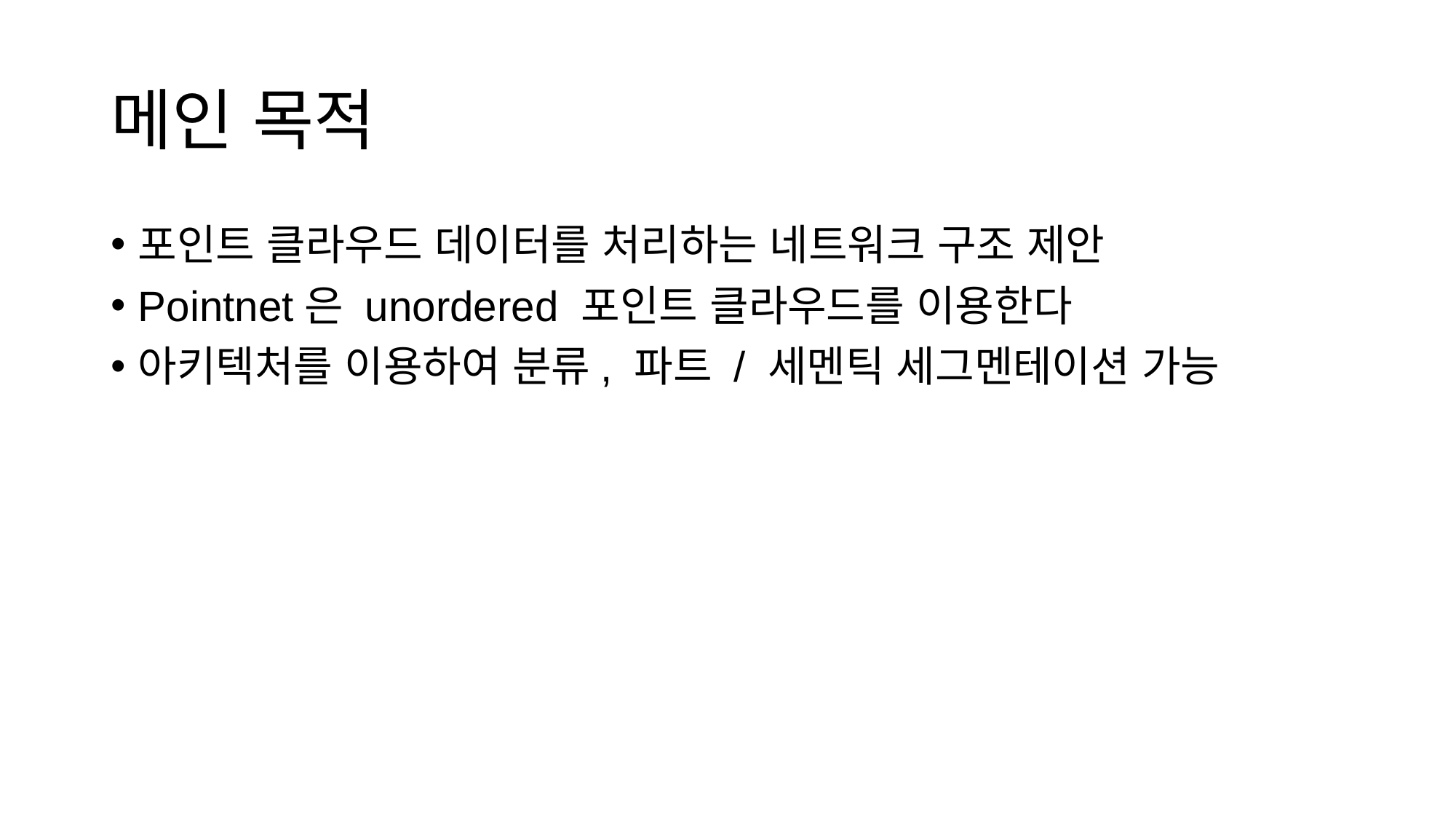

# 메인 목적
포인트 클라우드 데이터를 처리하는 네트워크 구조 제안
Pointnet은 unordered 포인트 클라우드를 이용한다
아키텍처를 이용하여 분류, 파트 / 세멘틱 세그멘테이션 가능